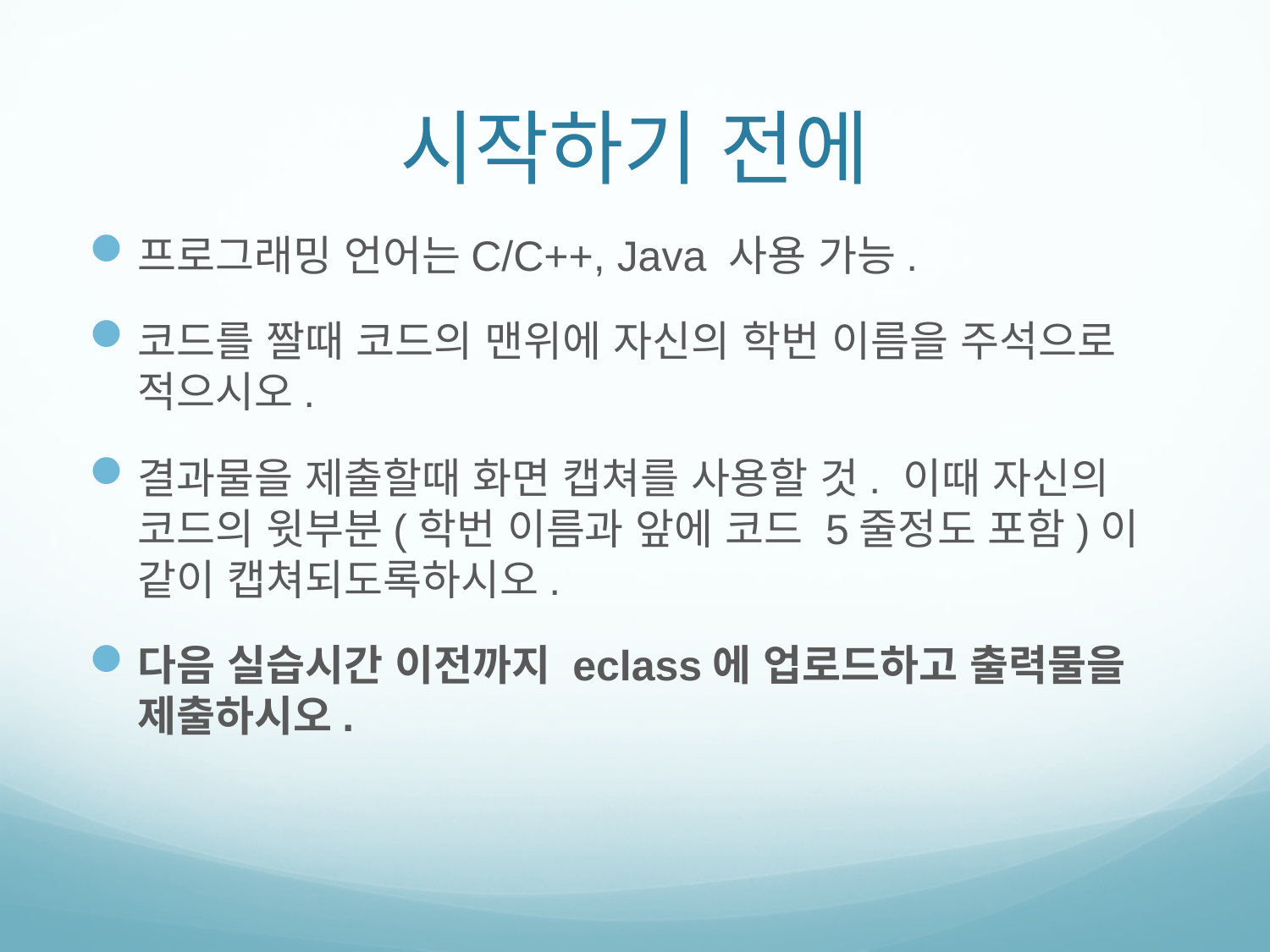

# 시작하기 전에
프로그래밍 언어는C/C++, Java 사용 가능.
코드를 짤때 코드의 맨위에 자신의 학번 이름을 주석으로 적으시오.
결과물을 제출할때 화면 캡쳐를 사용할 것. 이때 자신의 코드의 윗부분(학번 이름과 앞에 코드 5줄정도 포함)이 같이 캡쳐되도록하시오.
다음 실습시간 이전까지 eclass에 업로드하고 출력물을 제출하시오.